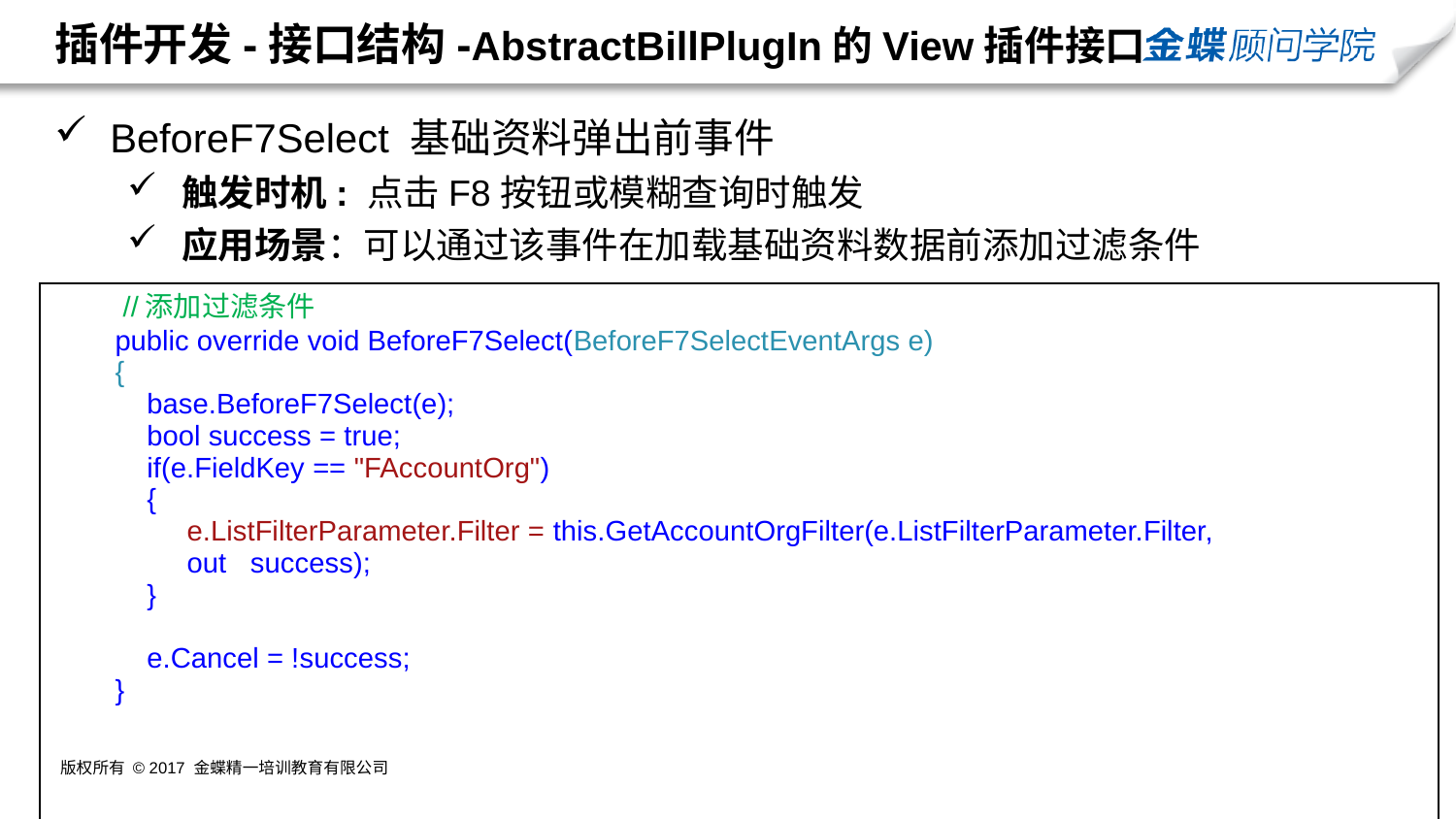

# 插件开发-接口结构-AbstractBillPlugIn的View插件接口
  BeforeF7Select 基础资料弹出前事件
触发时机: 点击F8按钮或模糊查询时触发
应用场景：可以通过该事件在加载基础资料数据前添加过滤条件
| //添加过滤条件 public override void BeforeF7Select(BeforeF7SelectEventArgs e) { base.BeforeF7Select(e); bool success = true; if(e.FieldKey == "FAccountOrg") { e.ListFilterParameter.Filter = this.GetAccountOrgFilter(e.ListFilterParameter.Filter, out success); } e.Cancel = !success; } |
| --- |
|  |